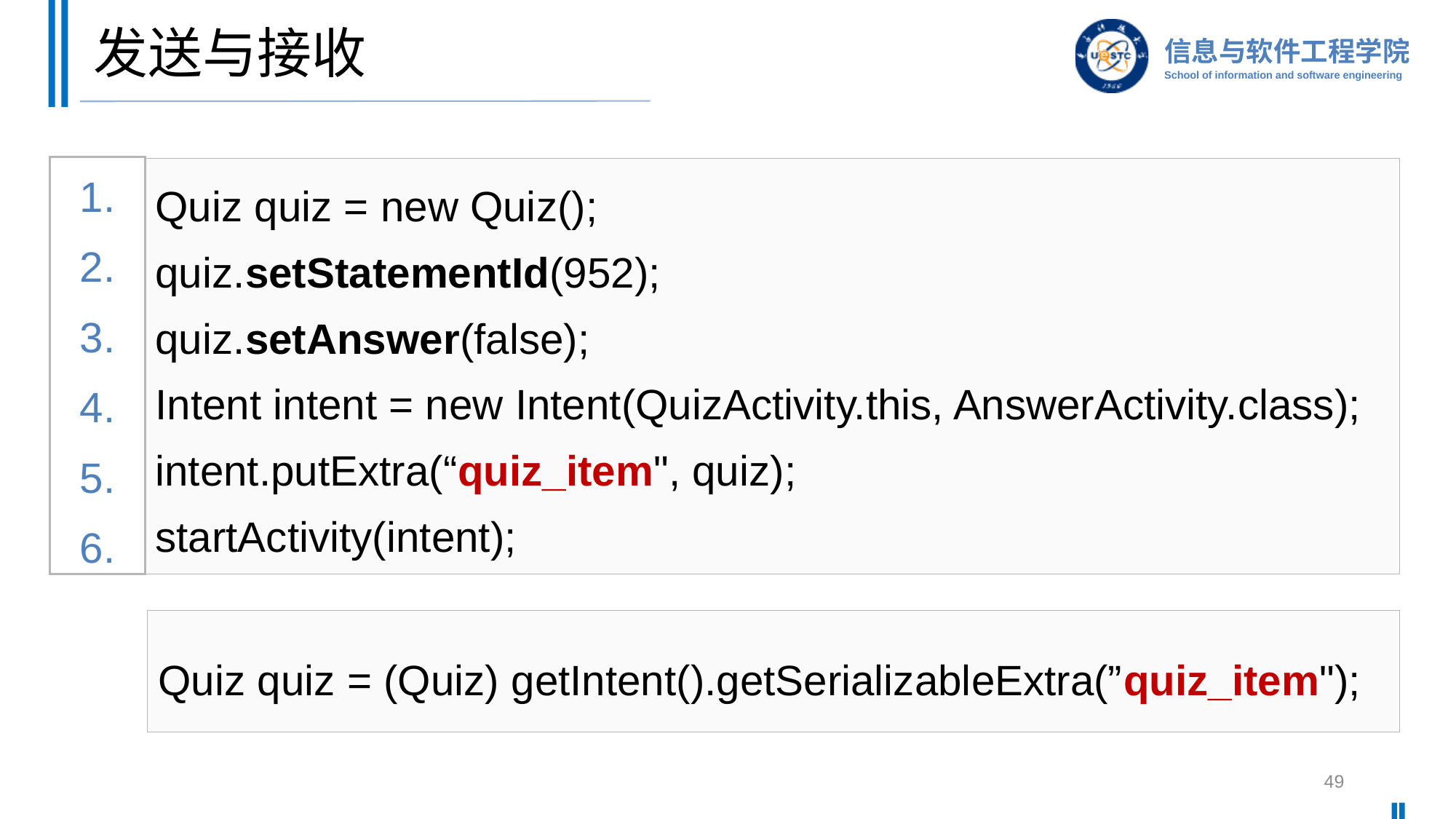

# 发送与接收
1.
2.
3.
4.
5.
6.
Quiz quiz = new Quiz();
quiz.setStatementId(952);
quiz.setAnswer(false);
Intent intent = new Intent(QuizActivity.this, AnswerActivity.class);
intent.putExtra(“quiz_item", quiz);
startActivity(intent);
Quiz quiz = (Quiz) getIntent().getSerializableExtra(”quiz_item");
49